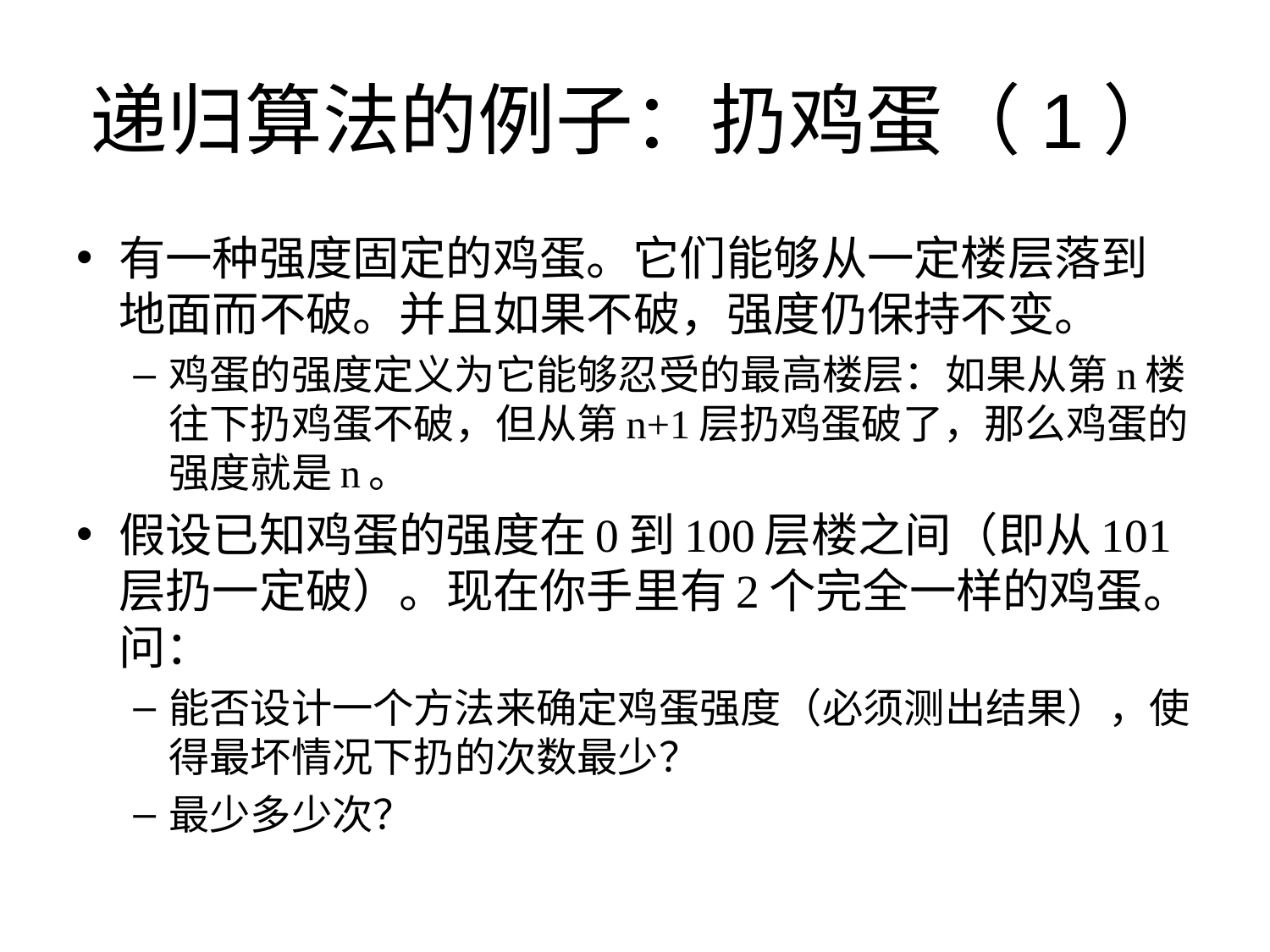

# 递归算法的例子：扔鸡蛋（1）
有一种强度固定的鸡蛋。它们能够从一定楼层落到地面而不破。并且如果不破，强度仍保持不变。
鸡蛋的强度定义为它能够忍受的最高楼层：如果从第n楼往下扔鸡蛋不破，但从第n+1层扔鸡蛋破了，那么鸡蛋的强度就是n。
假设已知鸡蛋的强度在0到100层楼之间（即从101层扔一定破）。现在你手里有2个完全一样的鸡蛋。问：
能否设计一个方法来确定鸡蛋强度（必须测出结果），使得最坏情况下扔的次数最少？
最少多少次？